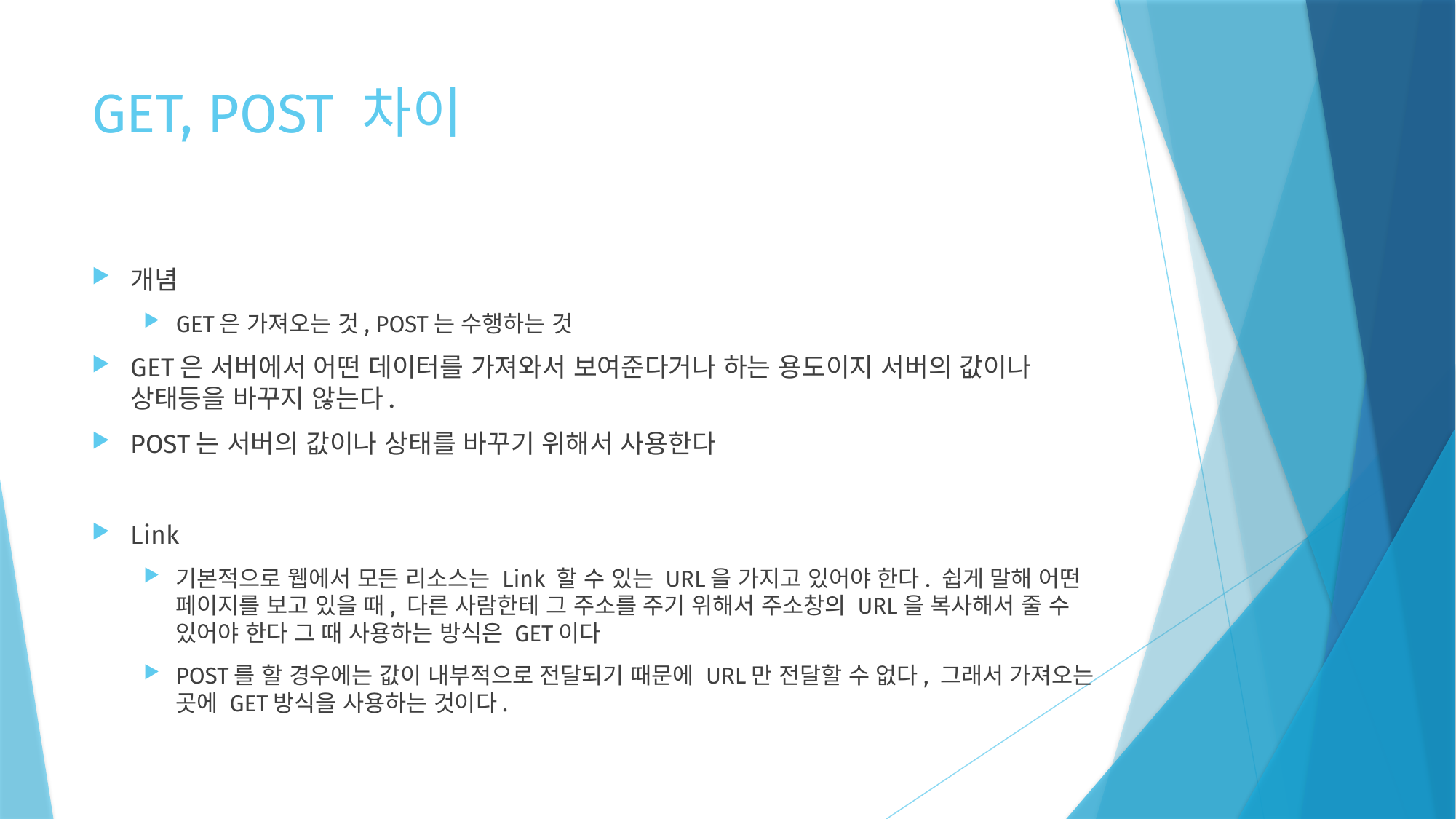

# GET, POST 차이
개념
GET은 가져오는 것, POST는 수행하는 것
GET은 서버에서 어떤 데이터를 가져와서 보여준다거나 하는 용도이지 서버의 값이나 상태등을 바꾸지 않는다.
POST는 서버의 값이나 상태를 바꾸기 위해서 사용한다

Link
기본적으로 웹에서 모든 리소스는 Link 할 수 있는 URL을 가지고 있어야 한다. 쉽게 말해 어떤 페이지를 보고 있을 때, 다른 사람한테 그 주소를 주기 위해서 주소창의 URL을 복사해서 줄 수 있어야 한다 그 때 사용하는 방식은 GET이다
POST를 할 경우에는 값이 내부적으로 전달되기 때문에 URL만 전달할 수 없다, 그래서 가져오는 곳에 GET방식을 사용하는 것이다.